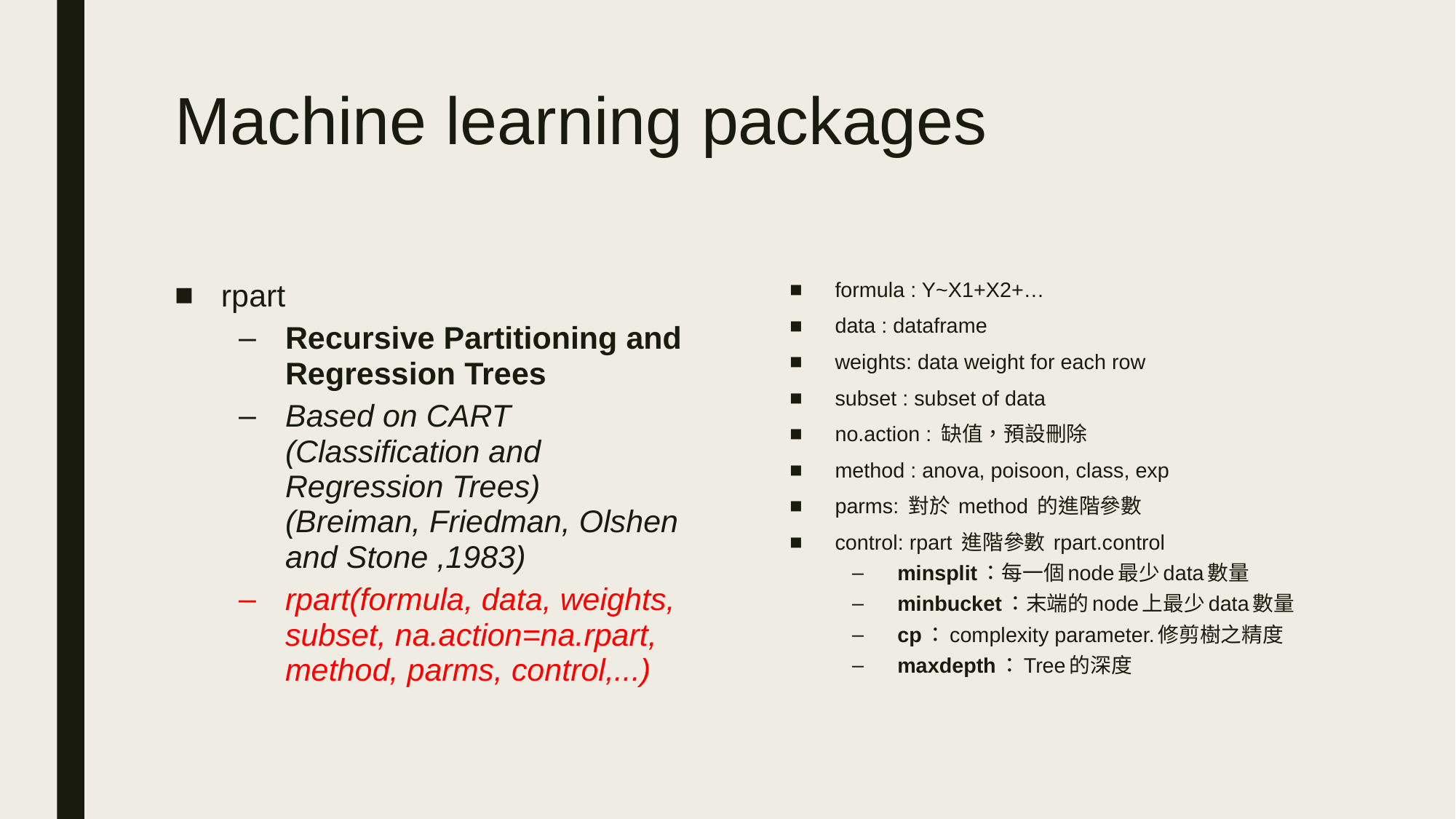

# Machine learning packages
rpart
Recursive Partitioning and Regression Trees
Based on CART (Classification and Regression Trees) (Breiman, Friedman, Olshen and Stone ,1983)
rpart(formula, data, weights, subset, na.action=na.rpart, method, parms, control,...)

formula : Y~X1+X2+…
data : dataframe
weights: data weight for each row
subset : subset of data
no.action : 缺值，預設刪除
method : anova, poisoon, class, exp
parms: 對於 method 的進階參數
control: rpart 進階參數 rpart.control
minsplit：每一個node最少data數量
minbucket：末端的node上最少data數量
cp：complexity parameter.修剪樹之精度
maxdepth：Tree的深度